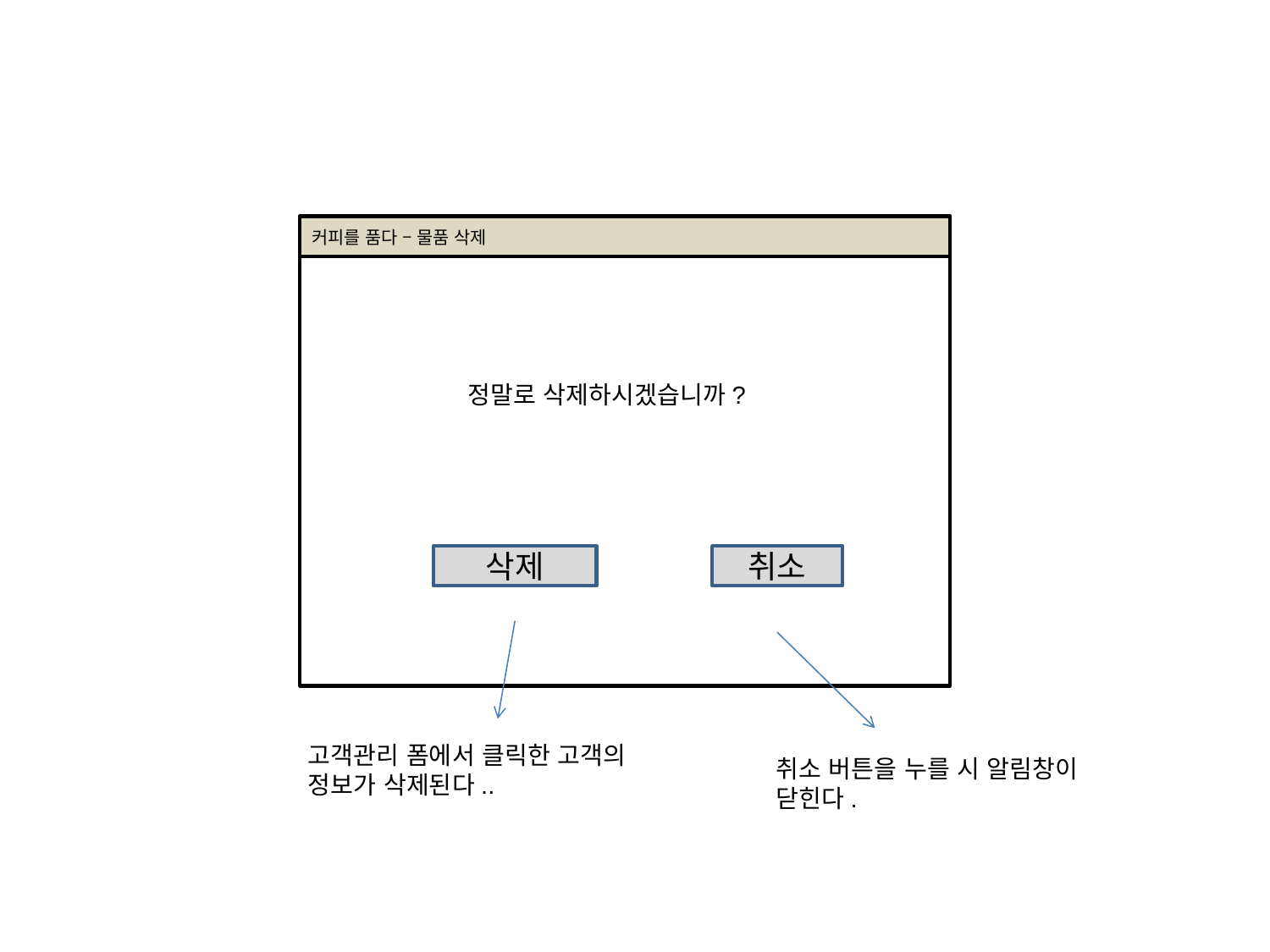

커피를 품다 – 물품 삭제
정말로 삭제하시겠습니까?
삭제
취소
고객관리 폼에서 클릭한 고객의 정보가 삭제된다..
취소 버튼을 누를 시 알림창이 닫힌다.